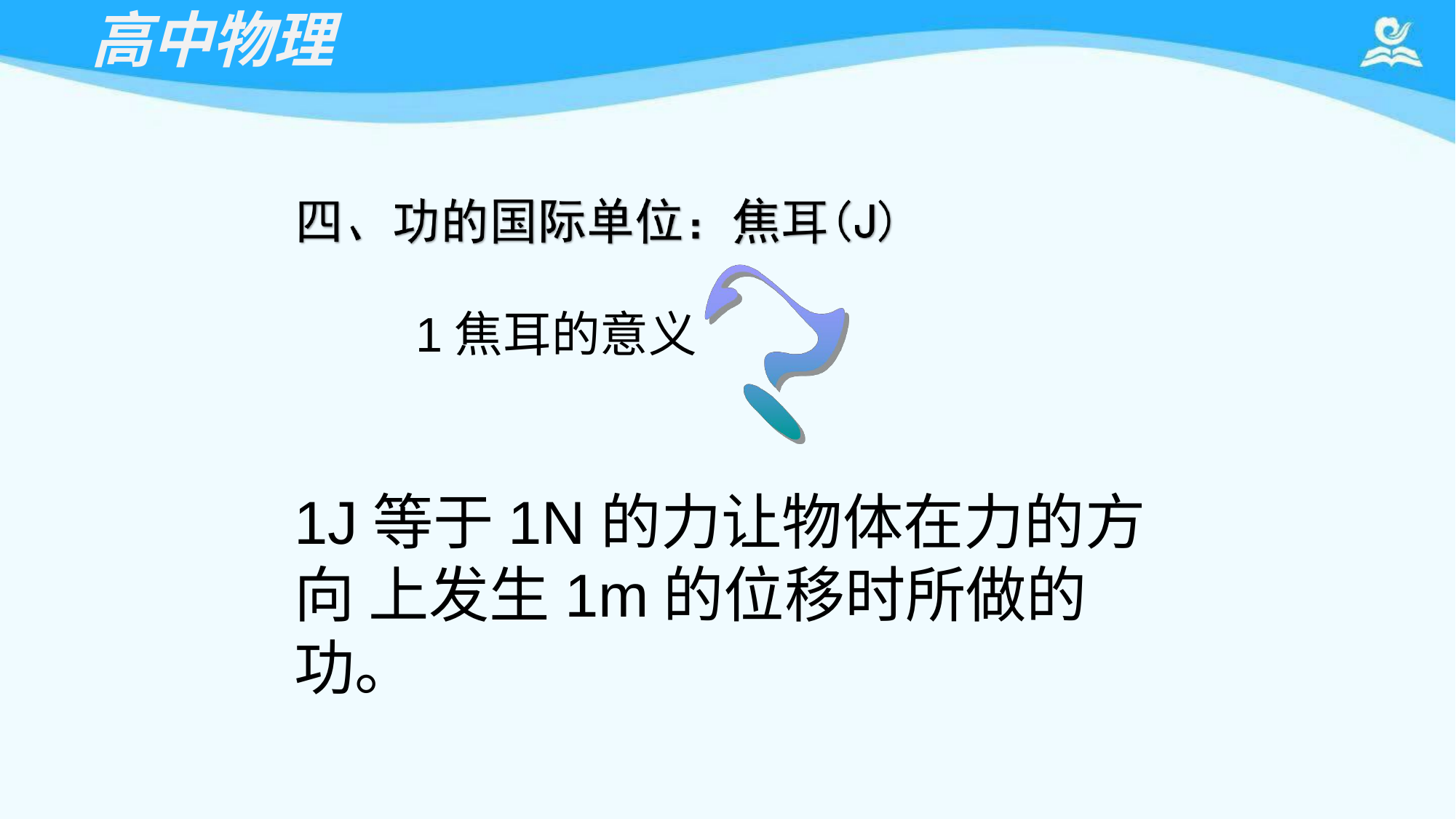

# 高中物理

1焦耳的意义

1J等于1N的力让物体在力的方向 上发生1m的位移时所做的功。